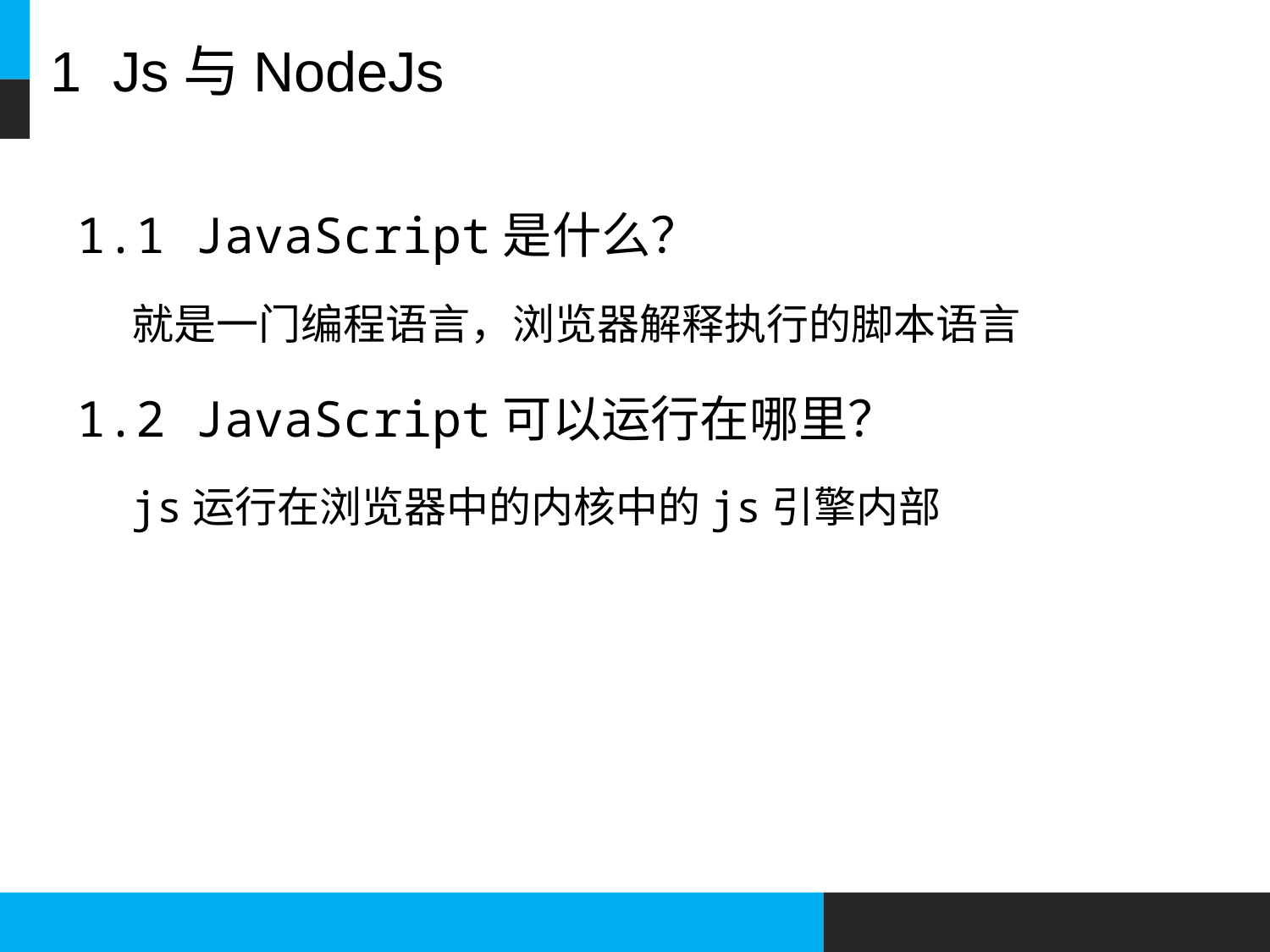

# 1  Js与NodeJs
1.1 JavaScript是什么？
就是一门编程语言，浏览器解释执行的脚本语言
1.2 JavaScript可以运行在哪里？
js运行在浏览器中的内核中的js引擎内部